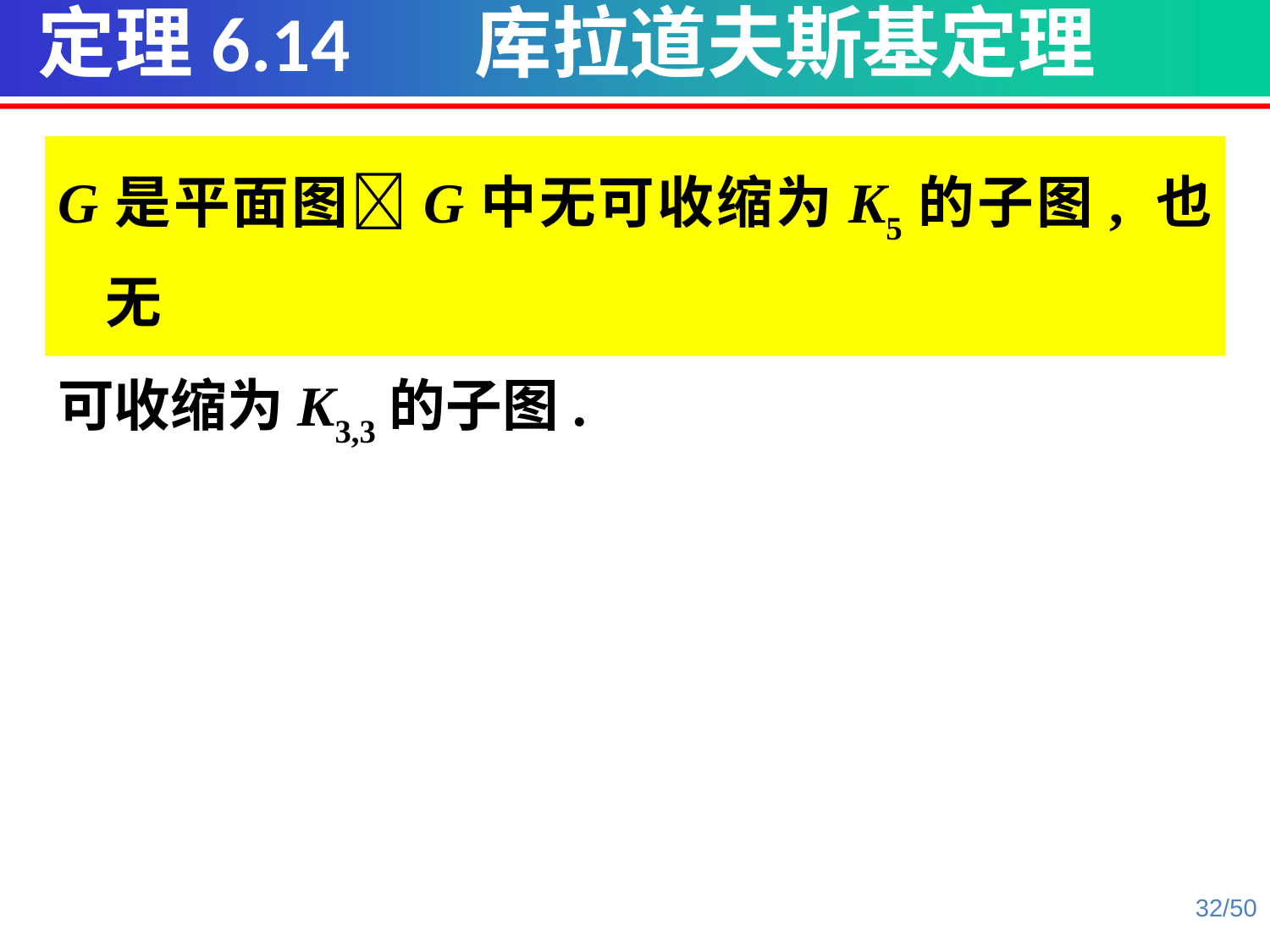

定理6.14      库拉道夫斯基定理
G是平面图⇔G中无可收缩为K5的子图, 也无
可收缩为K3,3的子图.
32/50